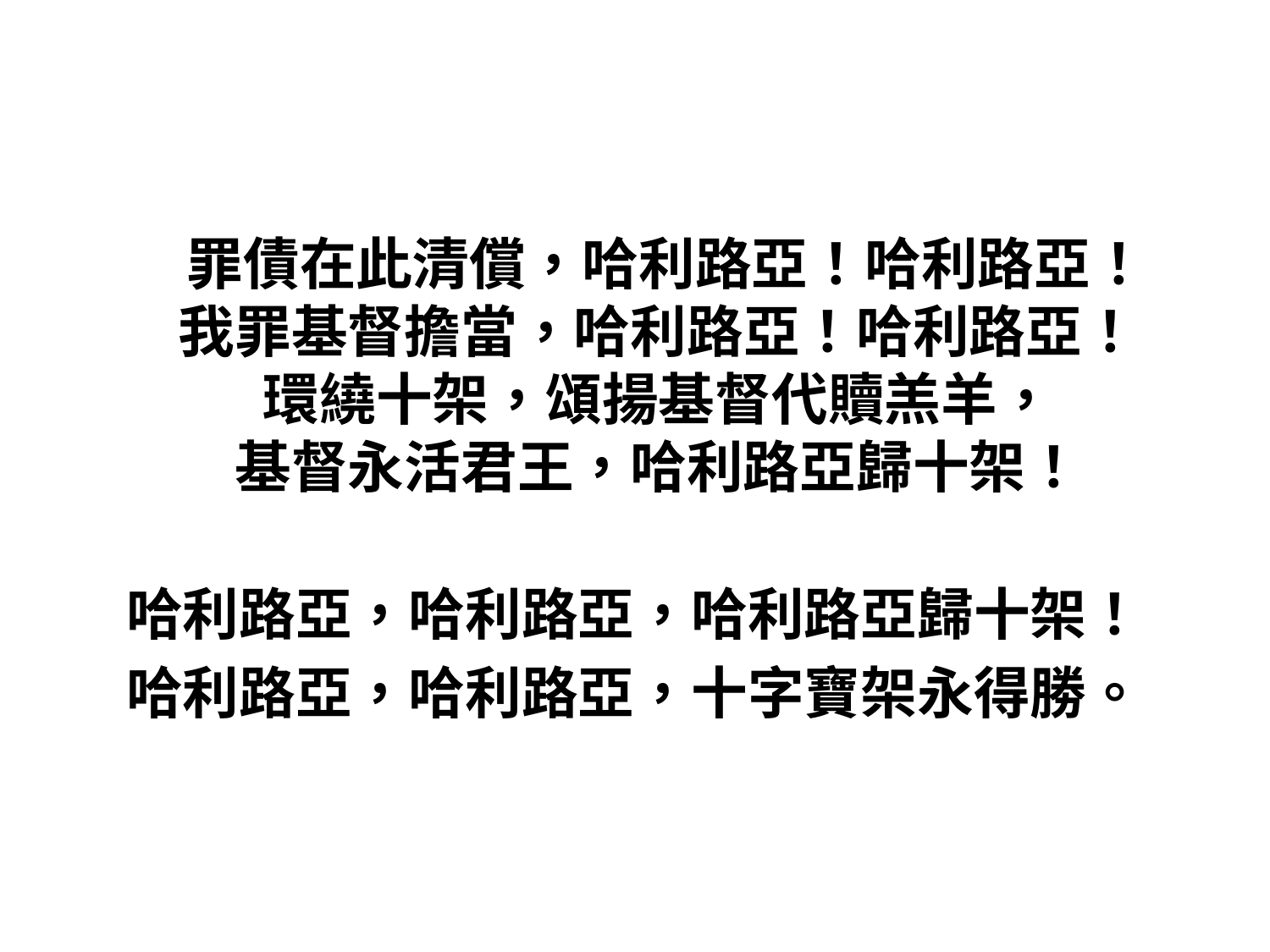

#
    罪債在此清償，哈利路亞！哈利路亞！
我罪基督擔當，哈利路亞！哈利路亞！
環繞十架，頌揚基督代贖羔羊，
基督永活君王，哈利路亞歸十架！
哈利路亞，哈利路亞，哈利路亞歸十架！
哈利路亞，哈利路亞，十字寶架永得勝。